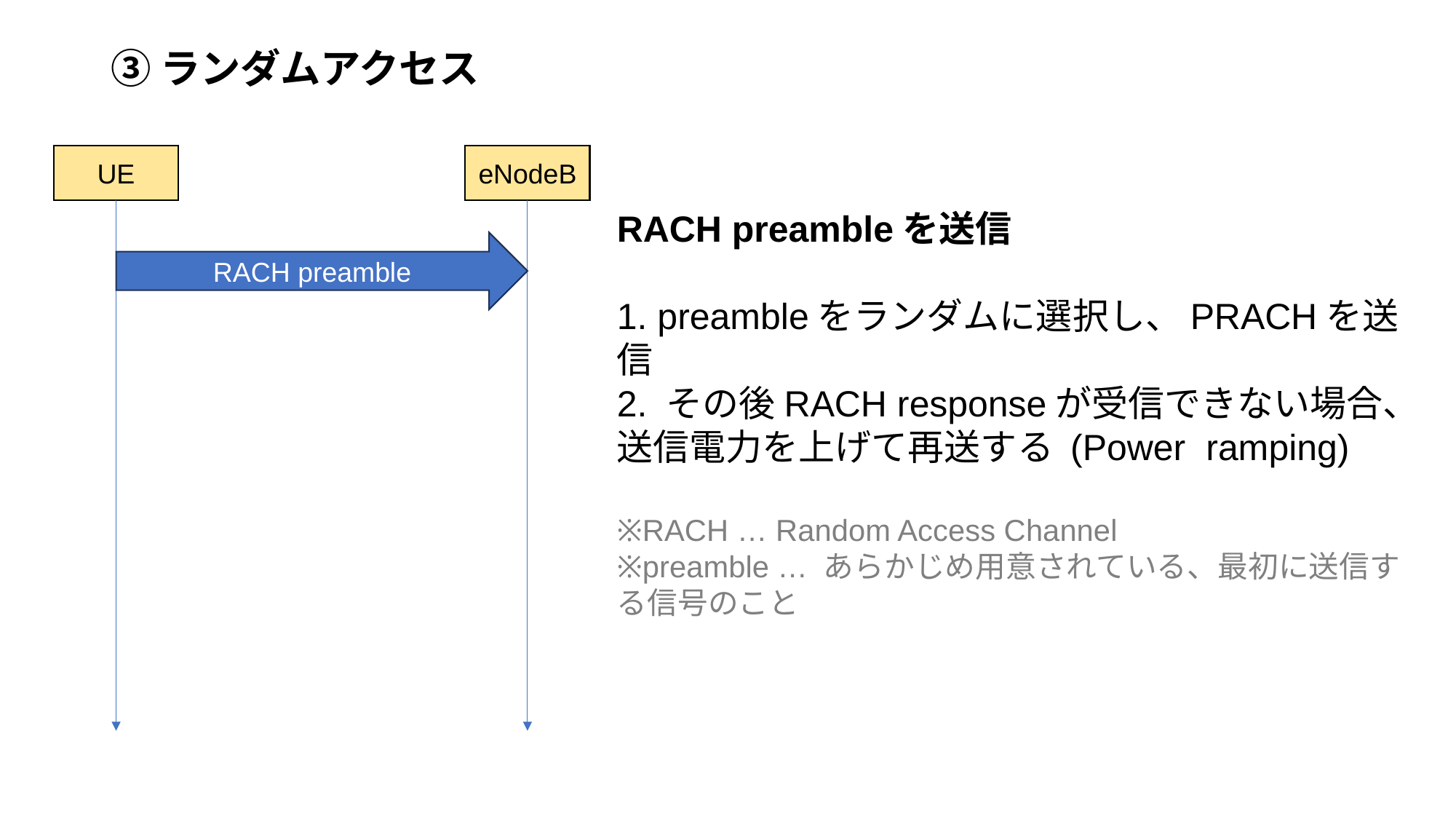

# ③ランダムアクセス
UE
eNodeB
RACH preambleを送信

1. preambleをランダムに選択し、PRACHを送信
2. その後RACH responseが受信できない場合、送信電力を上げて再送する (Power  ramping)

※RACH … Random Access Channel
※preamble … あらかじめ用意されている、最初に送信する信号のこと

RACH preamble